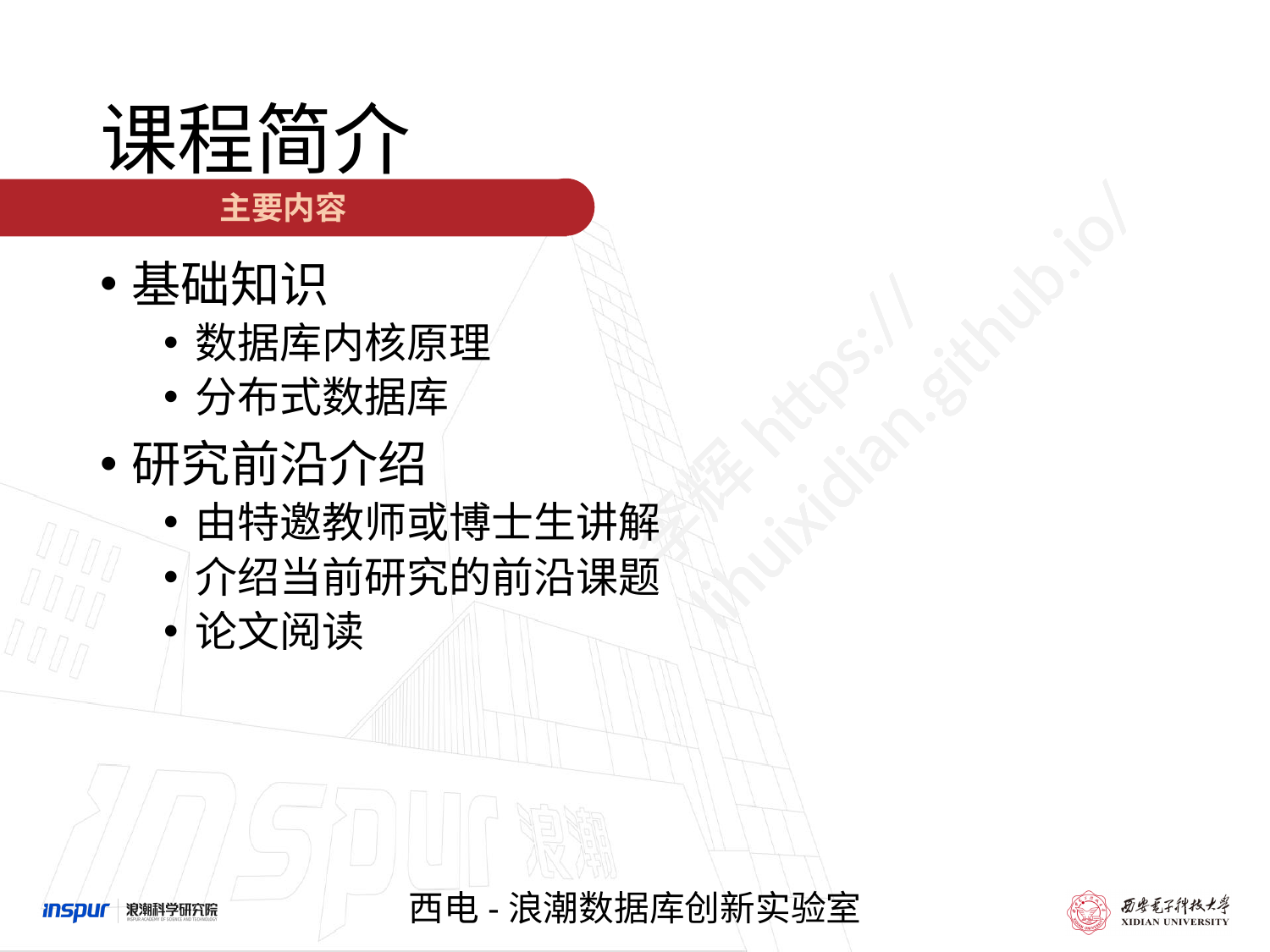

# 课程简介

主要内容
基础知识
数据库内核原理
分布式数据库
研究前沿介绍
由特邀教师或博士生讲解
介绍当前研究的前沿课题
论文阅读
2